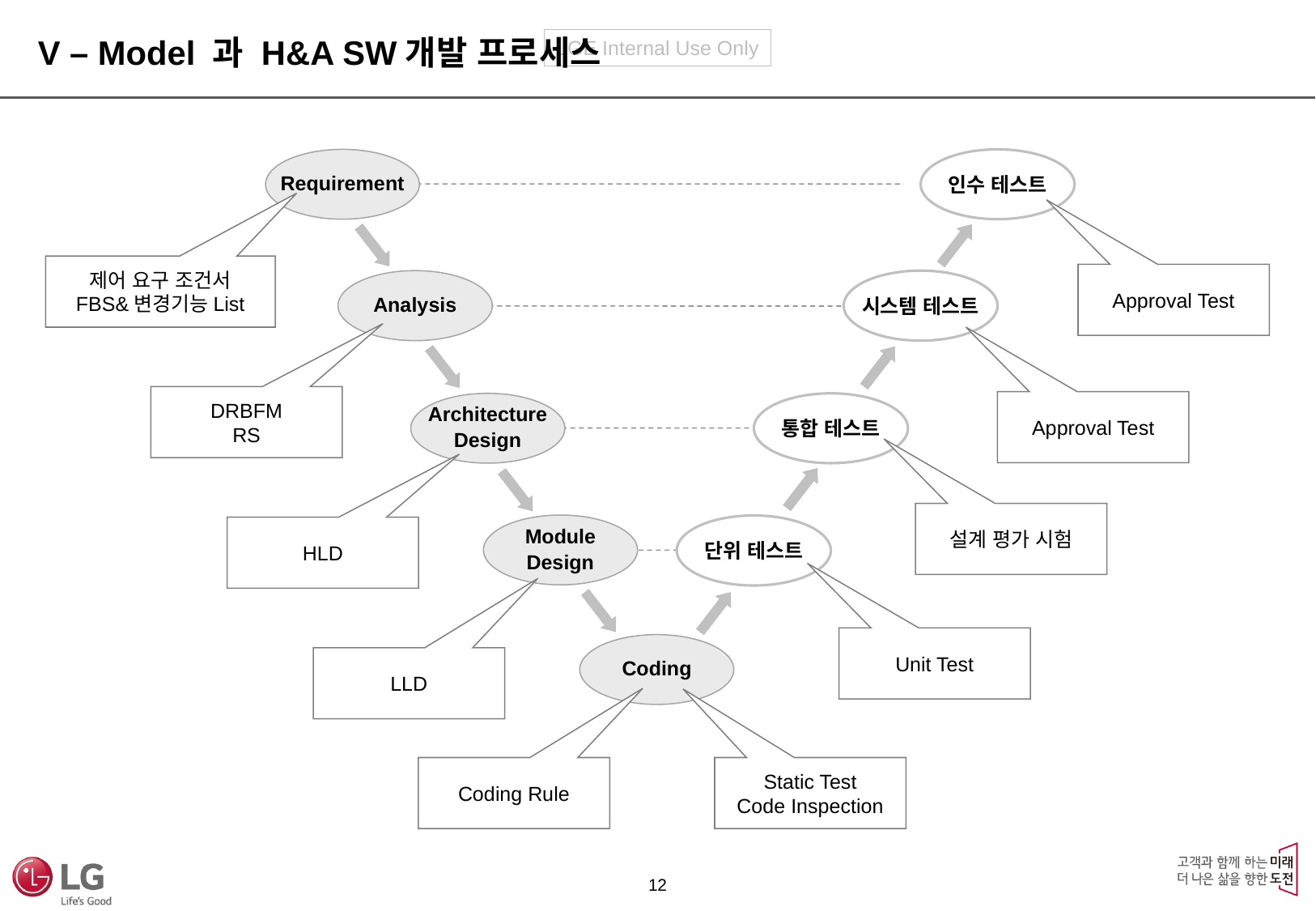

V – Model 과 H&A SW개발 프로세스
Requirement
인수 테스트

제어 요구 조건서
FBS&변경기능List
Approval Test
Analysis
시스템 테스트

DRBFM
RS
Approval Test
Architecture
Design
통합 테스트

설계 평가 시험
Module
Design
단위 테스트
HLD

Unit Test
Coding
LLD
Coding Rule
Static Test
Code Inspection
12